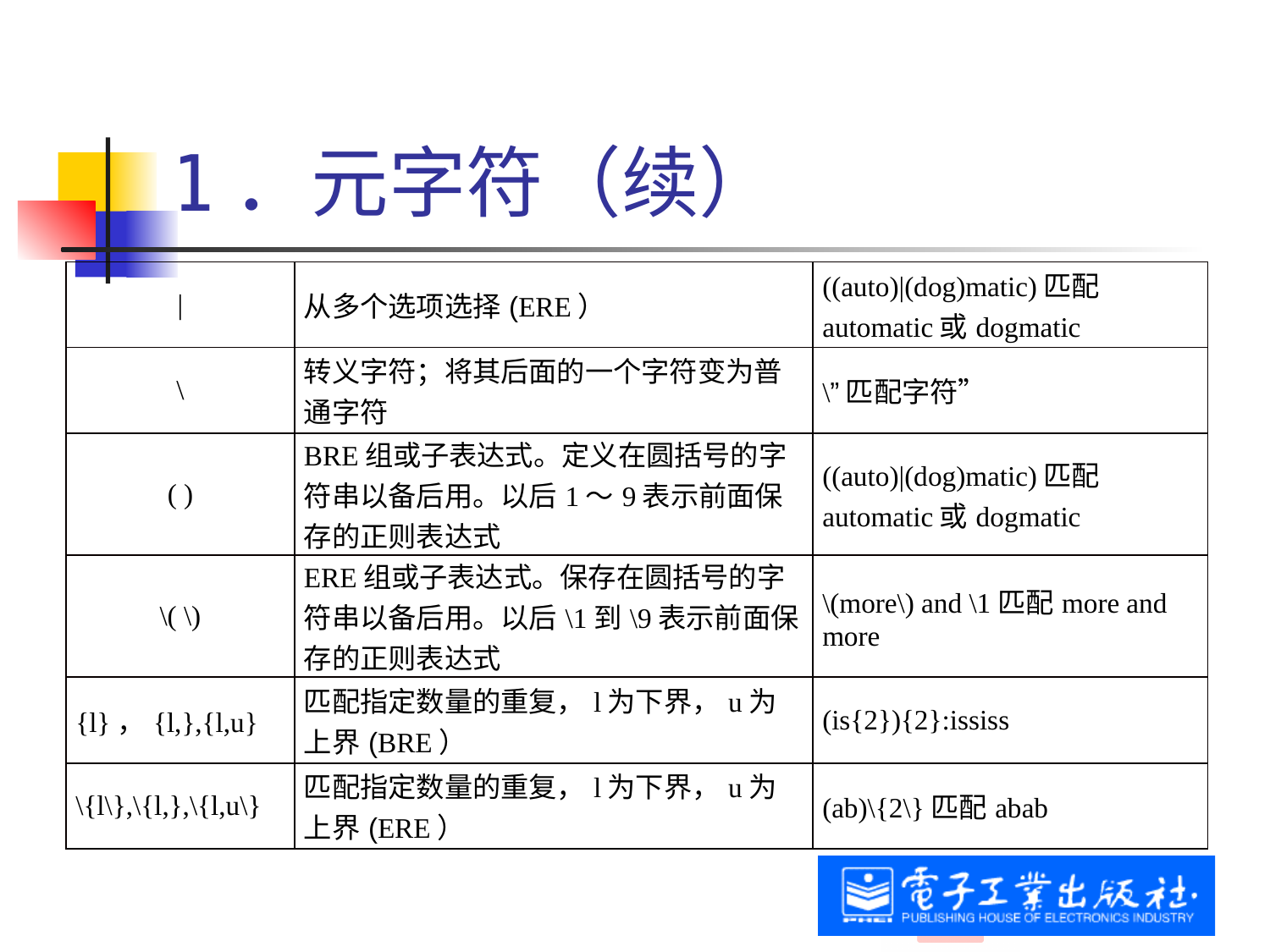

# 1．元字符（续）
| | | 从多个选项选择(ERE） | ((auto)|(dog)matic)匹配automatic或dogmatic |
| --- | --- | --- |
| \ | 转义字符；将其后面的一个字符变为普通字符 | \”匹配字符” |
| ( ) | BRE组或子表达式。定义在圆括号的字符串以备后用。以后1～9表示前面保存的正则表达式 | ((auto)|(dog)matic)匹配automatic或dogmatic |
| \( \) | ERE组或子表达式。保存在圆括号的字符串以备后用。以后\1到\9表示前面保存的正则表达式 | \(more\) and \1匹配more and more |
| {l}，{l,},{l,u} | 匹配指定数量的重复，l为下界，u为上界(BRE） | (is{2}){2}:ississ |
| \{l\},\{l,},\{l,u\} | 匹配指定数量的重复，l为下界，u为上界(ERE） | (ab)\{2\}匹配abab |